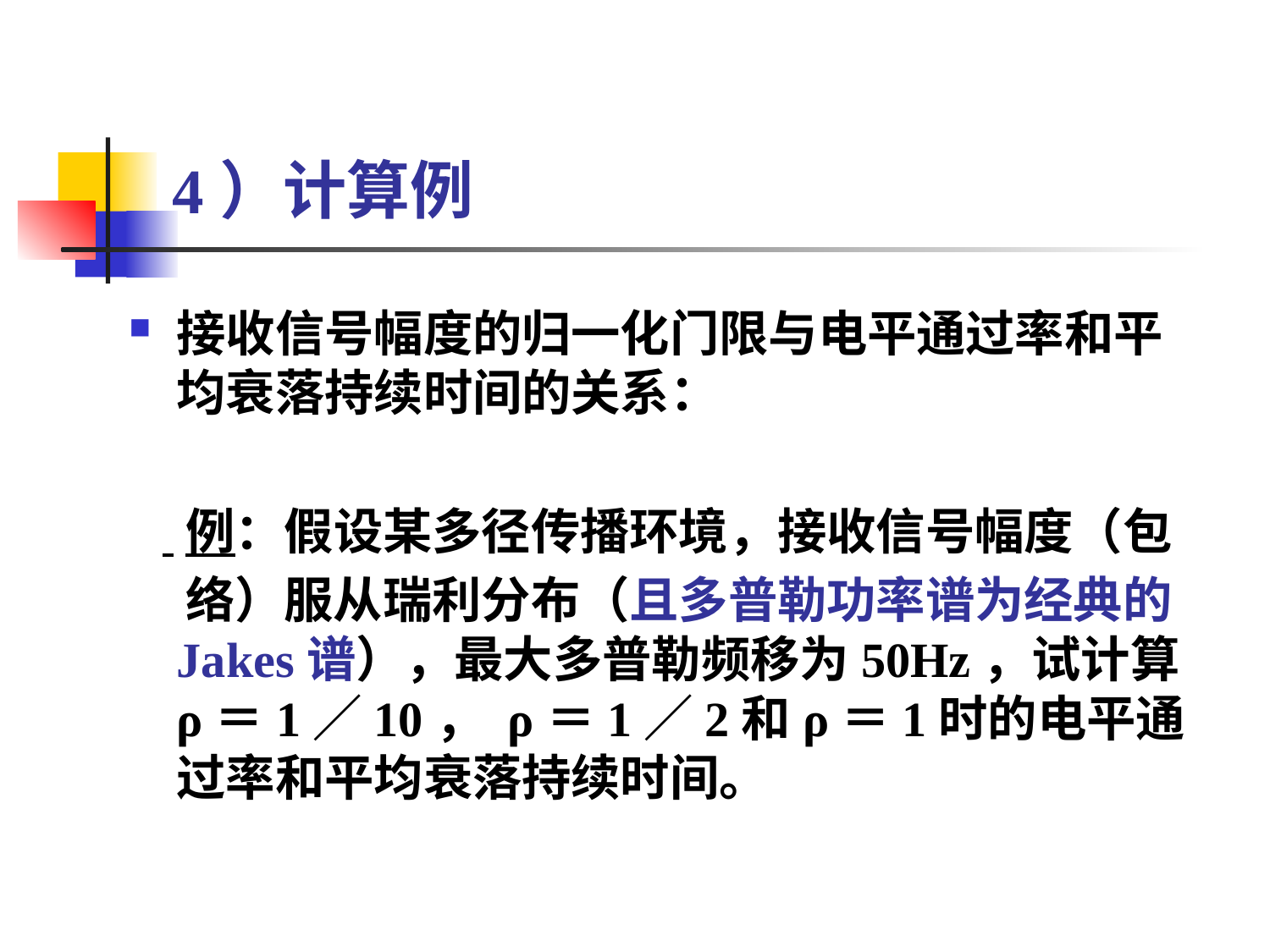

# 4）计算例
接收信号幅度的归一化门限与电平通过率和平均衰落持续时间的关系：

    例：假设某多径传播环境，接收信号幅度（包
    络）服从瑞利分布（且多普勒功率谱为经典的Jakes谱），最大多普勒频移为50Hz，试计算ρ＝1／10， ρ＝1／2和ρ＝1时的电平通过率和平均衰落持续时间。